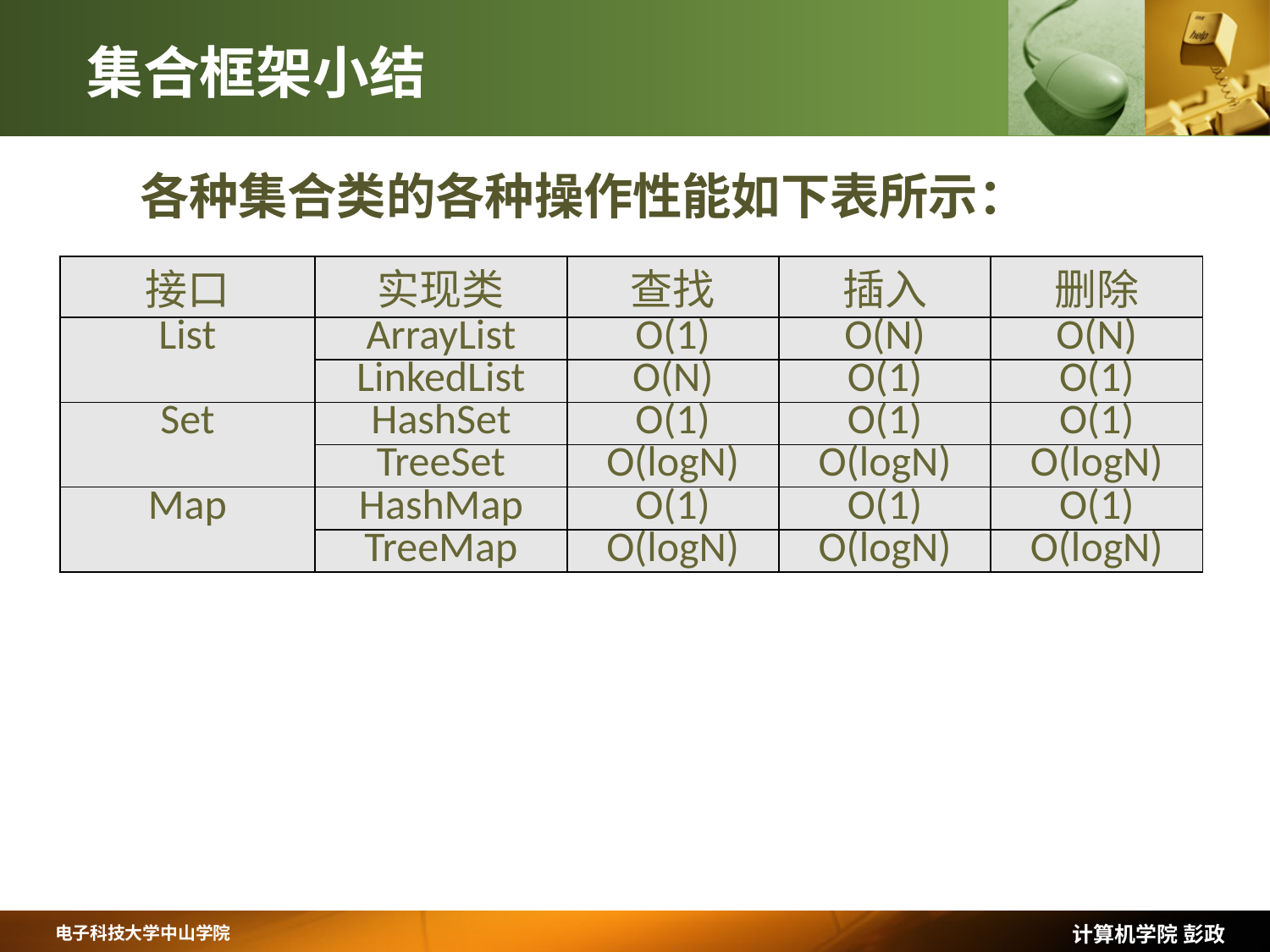

# 集合框架小结
各种集合类的各种操作性能如下表所示：
| 接口 | 实现类 | 查找 | 插入 | 删除 |
| --- | --- | --- | --- | --- |
| List | ArrayList | O(1) | O(N) | O(N) |
|  | LinkedList | O(N) | O(1) | O(1) |
| Set | HashSet | O(1) | O(1) | O(1) |
|  | TreeSet | O(logN) | O(logN) | O(logN) |
| Map | HashMap | O(1) | O(1) | O(1) |
|  | TreeMap | O(logN) | O(logN) | O(logN) |
计算机学院 彭政
电子科技大学中山学院